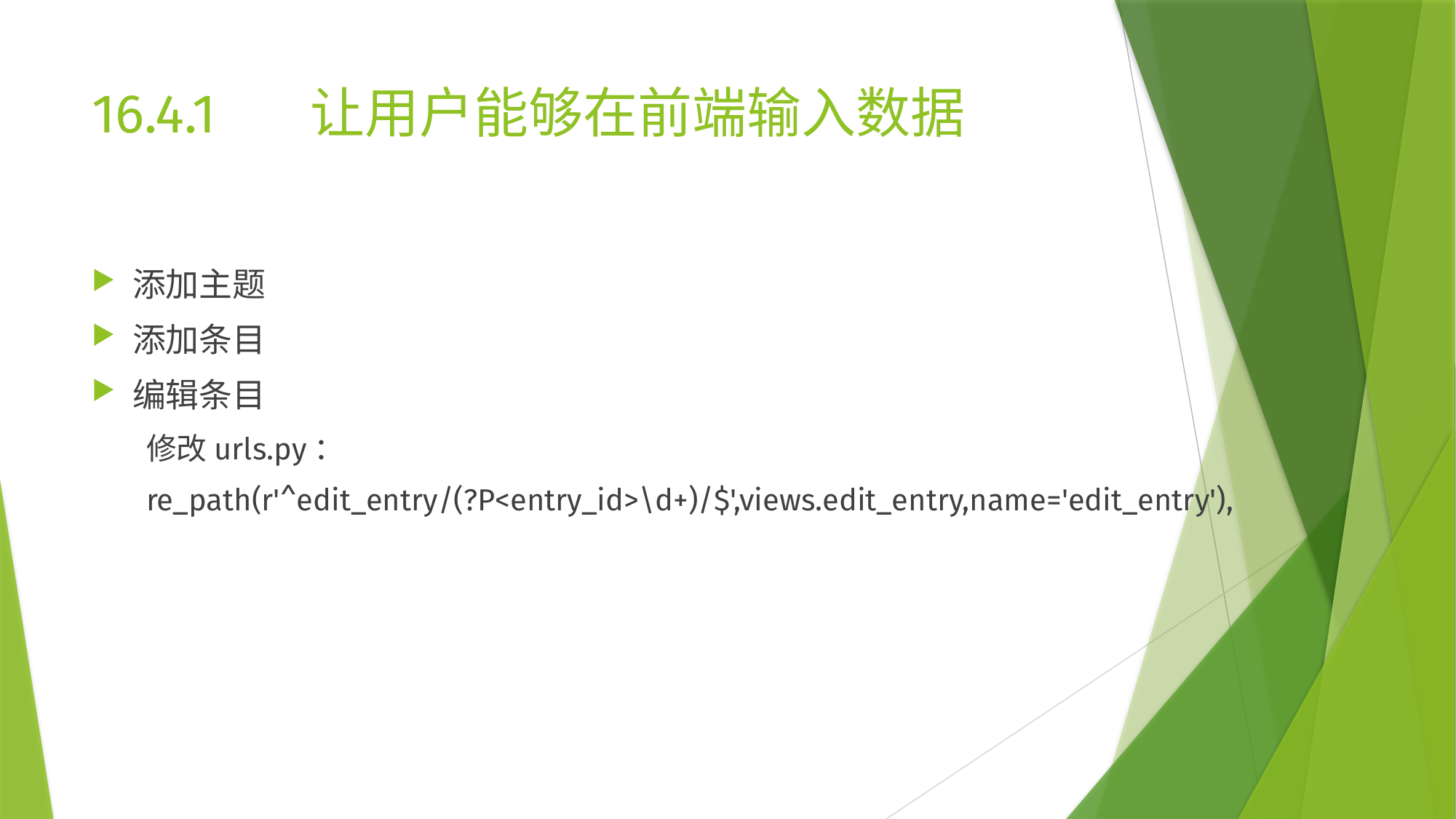

# 16.4.1	让用户能够在前端输入数据
添加主题
添加条目
编辑条目
修改urls.py：
re_path(r'^edit_entry/(?P<entry_id>\d+)/$',views.edit_entry,name='edit_entry'),